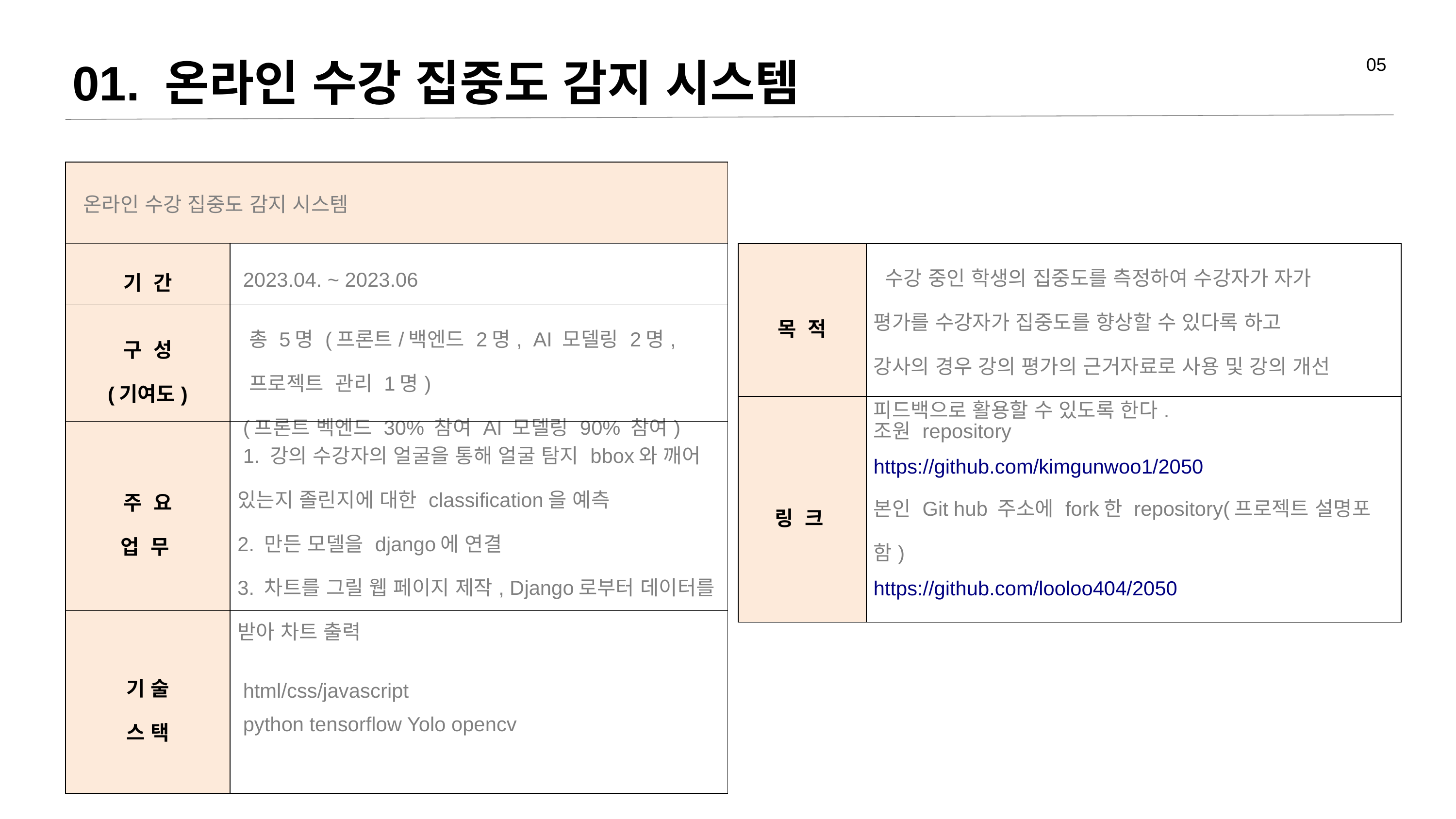

01. 온라인 수강 집중도 감지 시스템
05
| 온라인 수강 집중도 감지 시스템 |  |
| --- | --- |
| 기 간 | 2023.04. ~ 2023.06 |
| 구 성 (기여도) | 총 5명 (프론트/백엔드 2명, AI 모델링 2명, 프로젝트 관리 1명) (프론트 벡엔드 30% 참여 AI 모델링 90% 참여) |
| 주 요 업 무 | 1. 강의 수강자의 얼굴을 통해 얼굴 탐지 bbox와 깨어 있는지 졸린지에 대한 classification을 예측 2. 만든 모델을 django에 연결 3. 차트를 그릴 웹 페이지 제작, Django로부터 데이터를 받아 차트 출력 |
| 기 술 스 택 | html/css/javascript python tensorflow Yolo opencv |
| 목 적 | 수강 중인 학생의 집중도를 측정하여 수강자가 자가 평가를 수강자가 집중도를 향상할 수 있다록 하고 강사의 경우 강의 평가의 근거자료로 사용 및 강의 개선 피드백으로 활용할 수 있도록 한다. |
| --- | --- |
| 링 크 | 조원 repository https://github.com/kimgunwoo1/2050 본인 Git hub 주소에 fork한 repository(프로젝트 설명포함) https://github.com/looloo404/2050 |